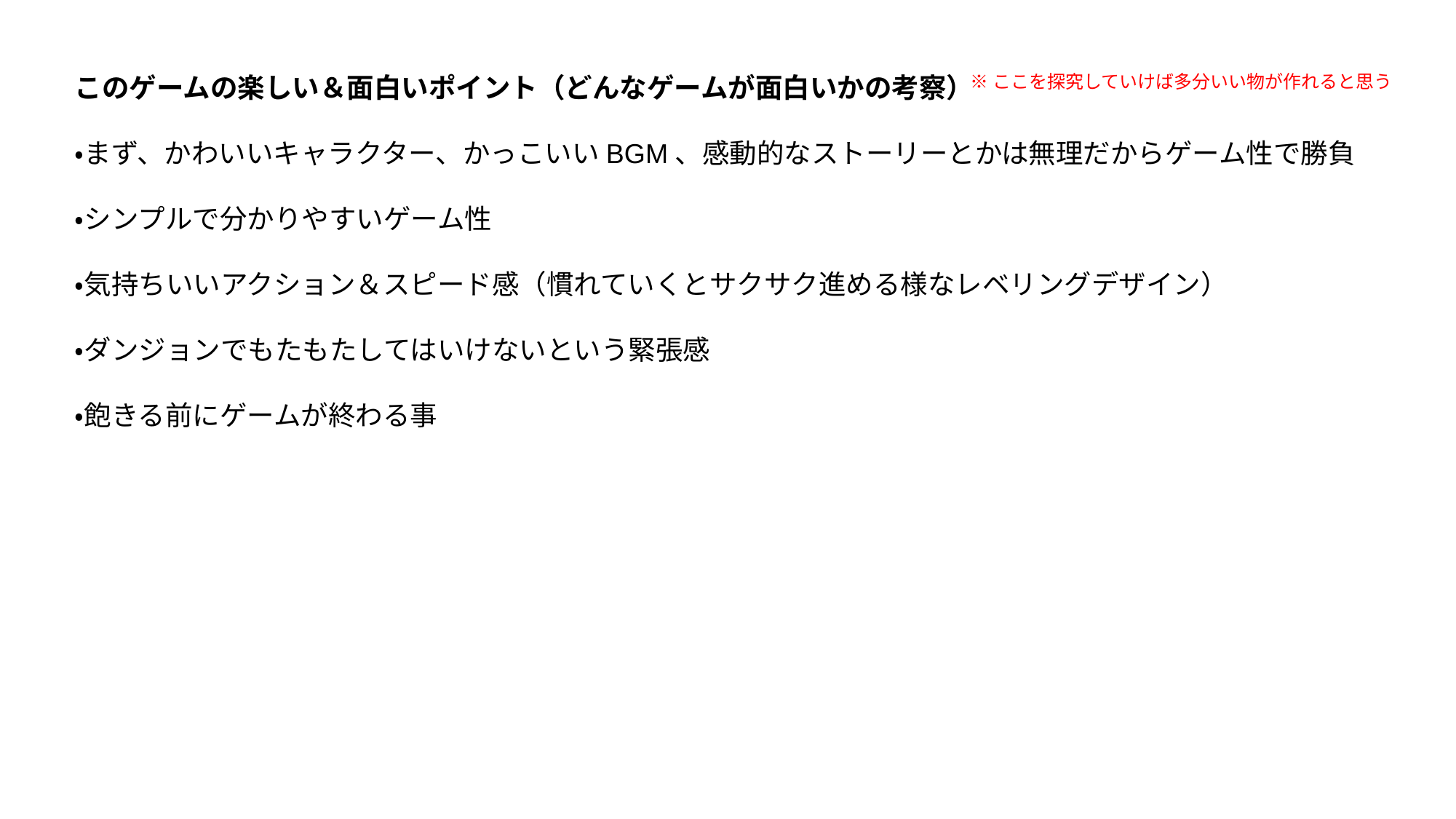

このゲームの楽しい＆面白いポイント（どんなゲームが面白いかの考察）

・まず、かわいいキャラクター、かっこいいBGM、感動的なストーリーとかは無理だからゲーム性で勝負

・シンプルで分かりやすいゲーム性

・気持ちいいアクション＆スピード感（慣れていくとサクサク進める様なレベリングデザイン）

・ダンジョンでもたもたしてはいけないという緊張感

・飽きる前にゲームが終わる事
※ここを探究していけば多分いい物が作れると思う